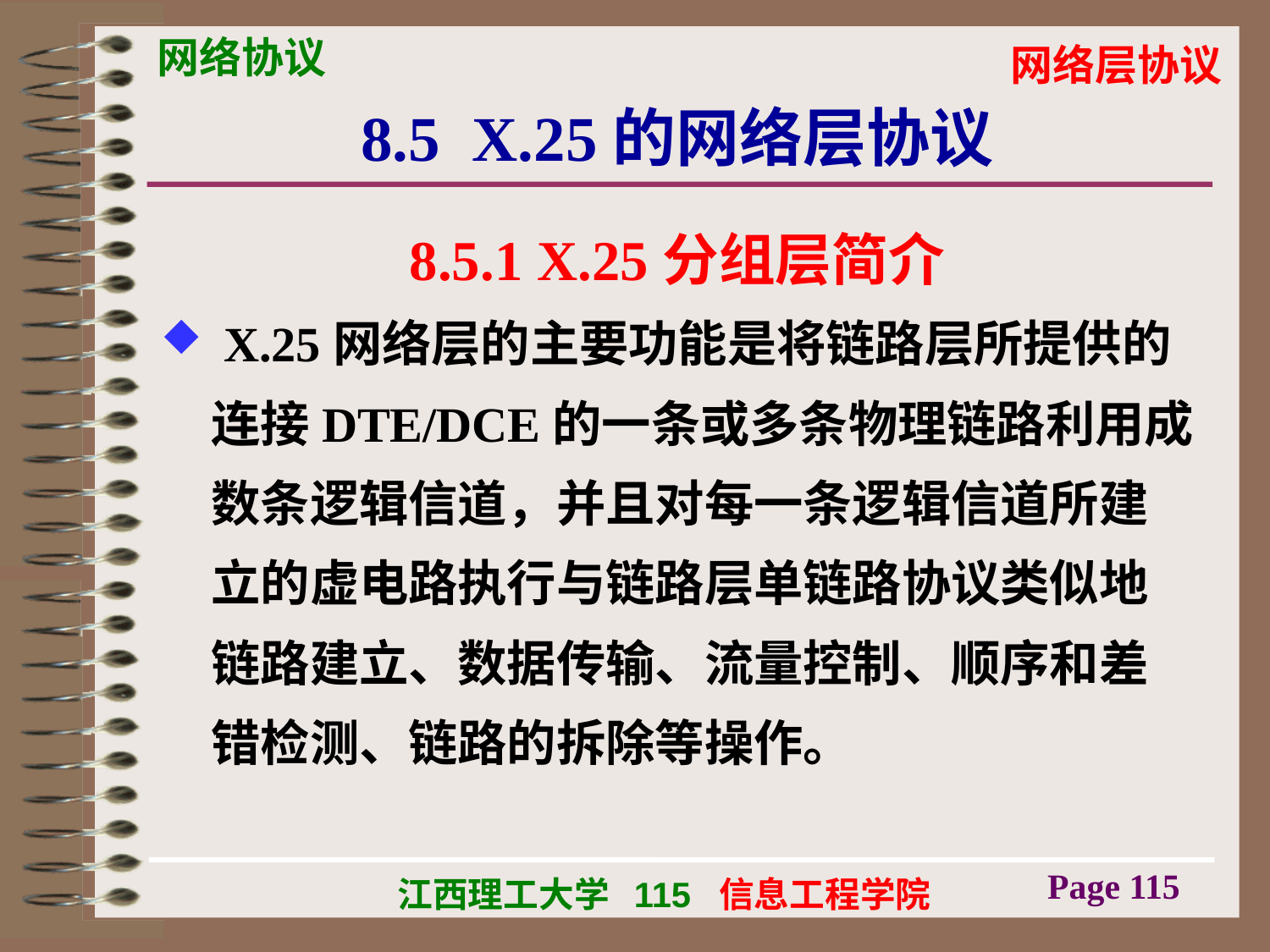

# 8.5  X.25的网络层协议
8.5.1 X.25分组层简介
 X.25网络层的主要功能是将链路层所提供的连接DTE/DCE的一条或多条物理链路利用成数条逻辑信道，并且对每一条逻辑信道所建立的虚电路执行与链路层单链路协议类似地链路建立、数据传输、流量控制、顺序和差错检测、链路的拆除等操作。
Page 115